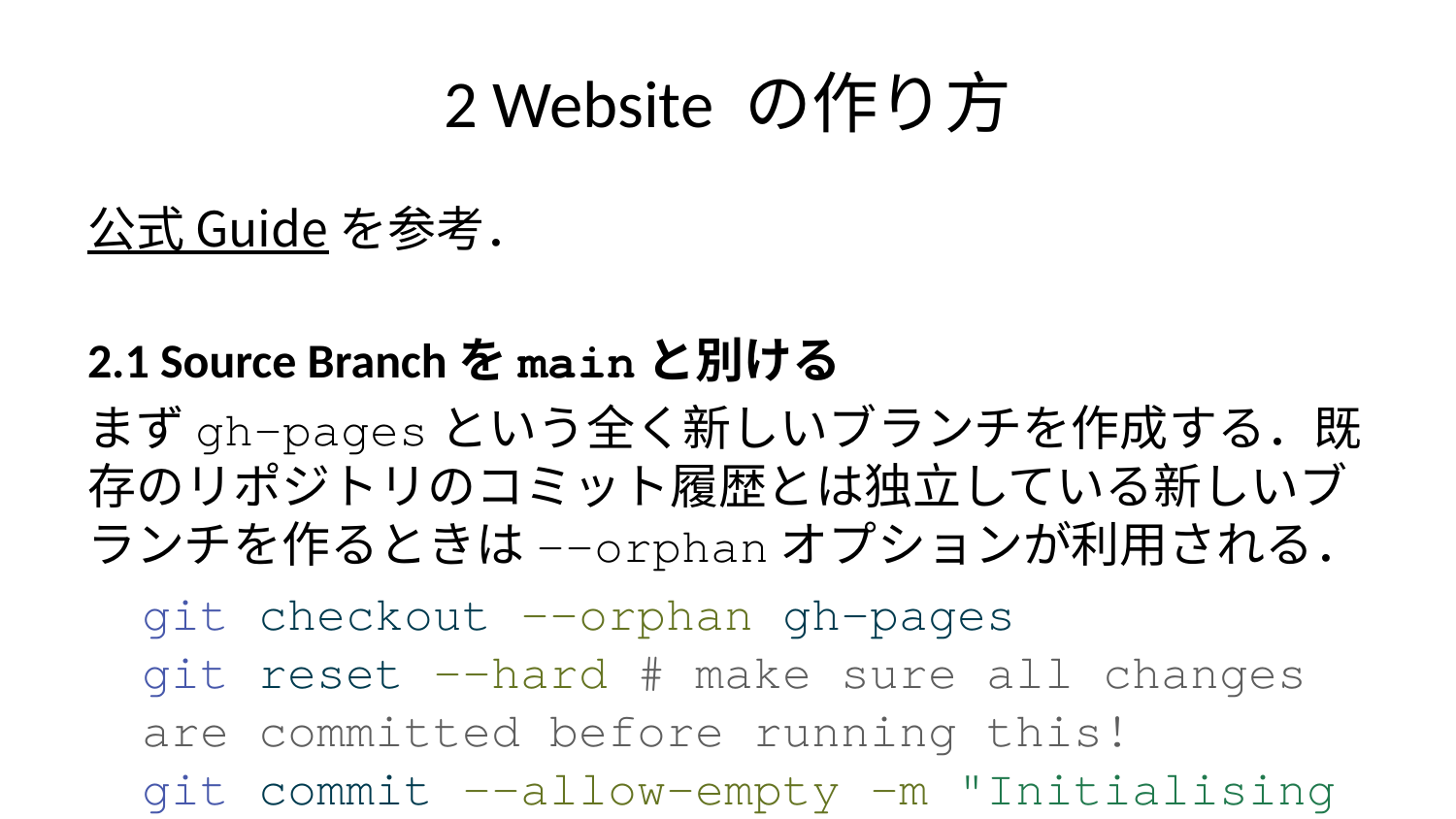

# 2 Website の作り方
公式 Guide を参考．
2.1 Source Branchをmainと別ける
まずgh-pagesという全く新しいブランチを作成する．既存のリポジトリのコミット履歴とは独立している新しいブランチを作るときは--orphanオプションが利用される．
git checkout --orphan gh-pages
git reset --hard # make sure all changes are committed before running this!
git commit --allow-empty -m "Initialising gh-pages branch"
git push origin gh-pages
git checkout main
基本gh-pagesブランチには自分では立ち入らない．
2.2 Publishコマンドによるサイトの公開
mainブランチにいることを確認して，
quarto publish gh-pages
を実行．
GitHubの方の設定Settings: Pagesで，Sourceをgh-pagesブランチの/(root)にしていることを確認すれば，これで無事サイトが公開されていることが確認できる．
2.3 GitHub Action の使用
さらに，ローカル上でrenderするのではなく，コミットする度にGitHub上でレンダリングしてもらえるように自動化することもできる．こうするとスマホからも自分のサイトが更新できる．
まず，GitHubの設定のActionsセクションのWorkflow permissionsから，読み書きの権限をGitHub Actionに付与する．
続いて，次の内容のファイルを.github/workflows/publish.ymlに書き込む：
on:
  workflow_dispatch:
  push:
    branches: main
name: Quarto Publish
jobs:
  build-deploy:
    runs-on: ubuntu-latest
    permissions:
      contents: write
    steps:
      - name: Check out repository
        uses: actions/checkout@v4
      - name: Set up Quarto
        uses: quarto-dev/quarto-actions/setup@v2
        with:
          tinytex: true  # https://github.com/quarto-dev/quarto-actions/tree/main/setup
        env:
          GITHUB_TOKEN: ${{ secrets.GITHUB_TOKEN }}  # Setting GH_TOKEN is recommended as installing TinyTeX will query the github API.
      - name: Render and Publish
        uses: quarto-dev/quarto-actions/publish@v2
        with:
          target: gh-pages
          # render: false  # https://quarto.org/docs/publishing/github-pages.html#additional-options
        env:
          GITHUB_TOKEN: ${{ secrets.GITHUB_TOKEN }}
途中，tinytex: true とすることで，１つのページを HTML と pdf の両方で閲覧可能になる．本ブログでは，CV のページ でこの機能を使っている．
これで，mainブランチにコミットする度に，GitHub上でrenderが実行されることとなる．